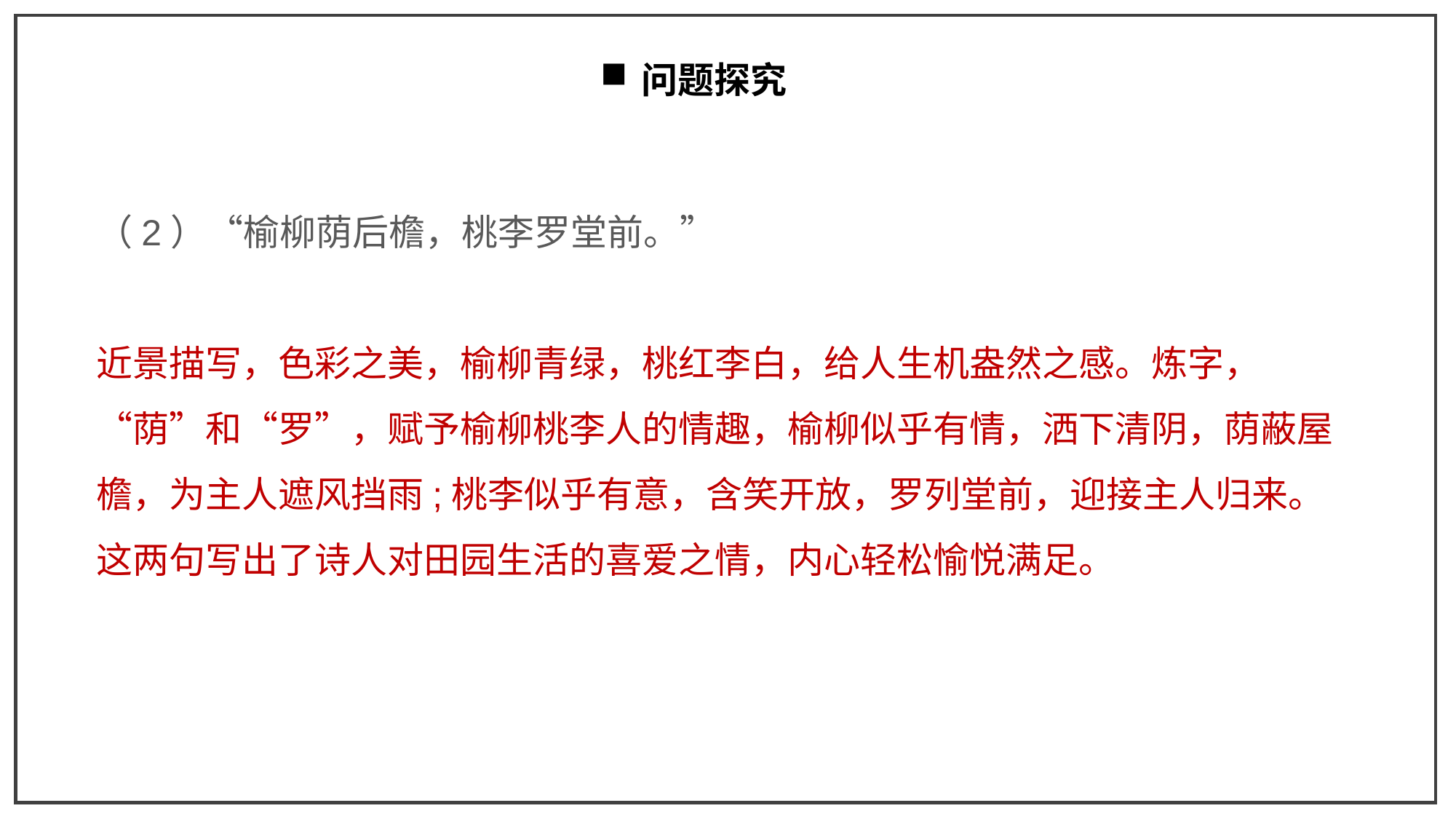

问题探究
（2）“榆柳荫后檐，桃李罗堂前。”

近景描写，色彩之美，榆柳青绿，桃红李白，给人生机盎然之感。炼字，“荫”和“罗”，赋予榆柳桃李人的情趣，榆柳似乎有情，洒下清阴，荫蔽屋檐，为主人遮风挡雨;桃李似乎有意，含笑开放，罗列堂前，迎接主人归来。这两句写出了诗人对田园生活的喜爱之情，内心轻松愉悦满足。